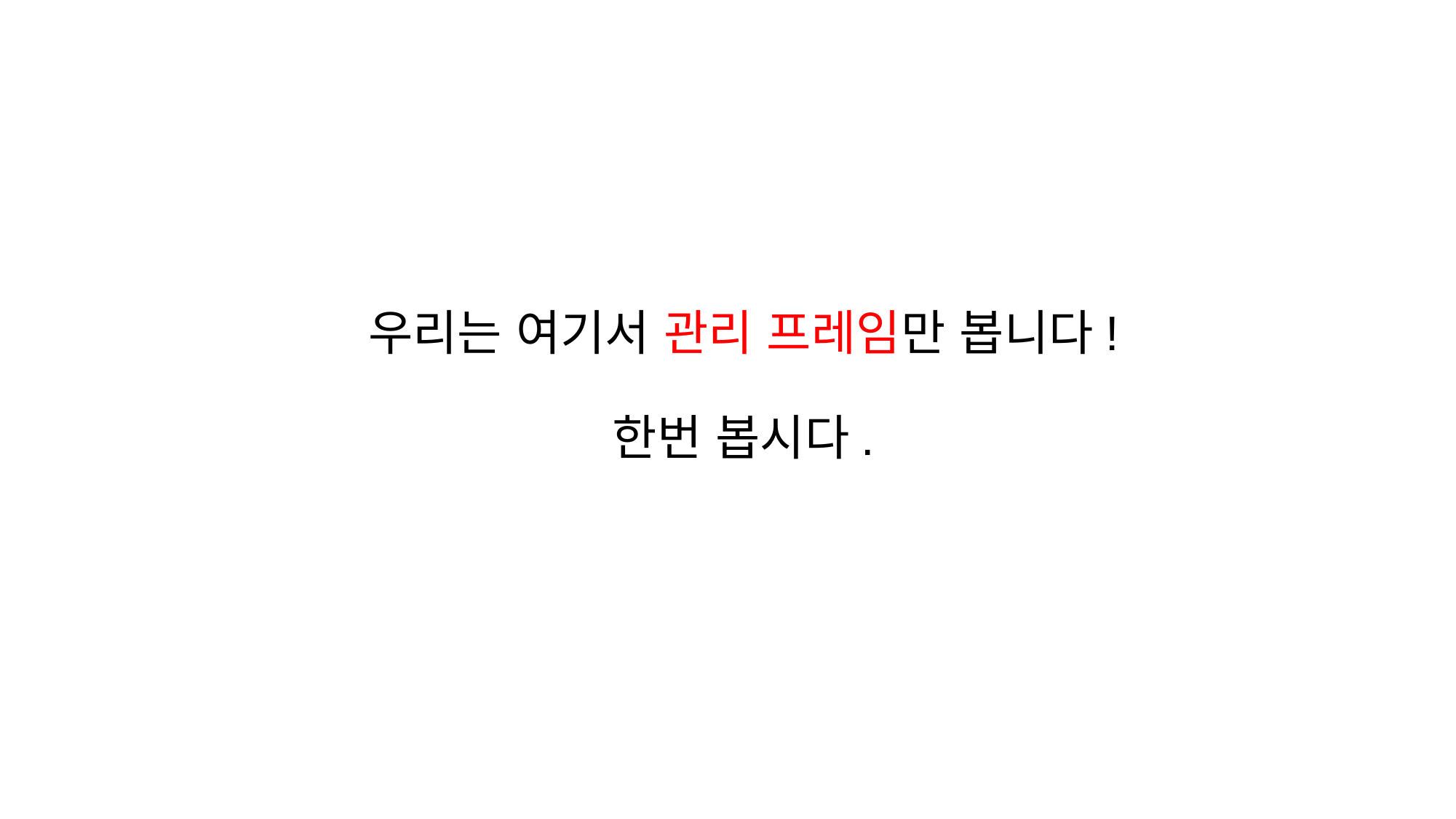

# 우리는 여기서 관리 프레임만 봅니다! 한번 봅시다.